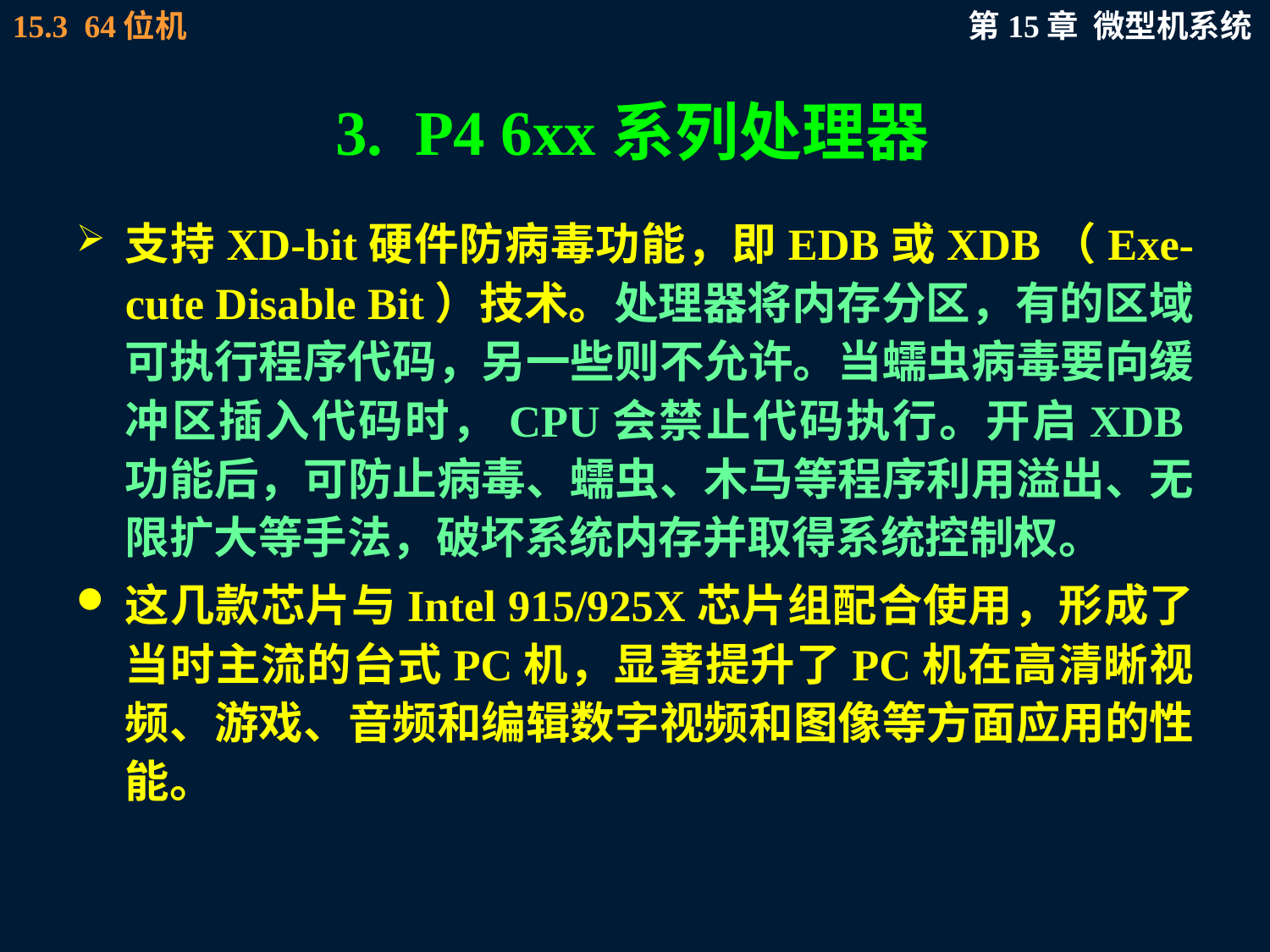

# 3.  P4 6xx系列处理器
支持XD-bit硬件防病毒功能，即EDB或XDB（Exe-cute Disable Bit）技术。处理器将内存分区，有的区域可执行程序代码，另一些则不允许。当蠕虫病毒要向缓冲区插入代码时，CPU会禁止代码执行。开启XDB功能后，可防止病毒、蠕虫、木马等程序利用溢出、无限扩大等手法，破坏系统内存并取得系统控制权。
这几款芯片与Intel 915/925X芯片组配合使用，形成了当时主流的台式PC机，显著提升了PC机在高清晰视频、游戏、音频和编辑数字视频和图像等方面应用的性能。